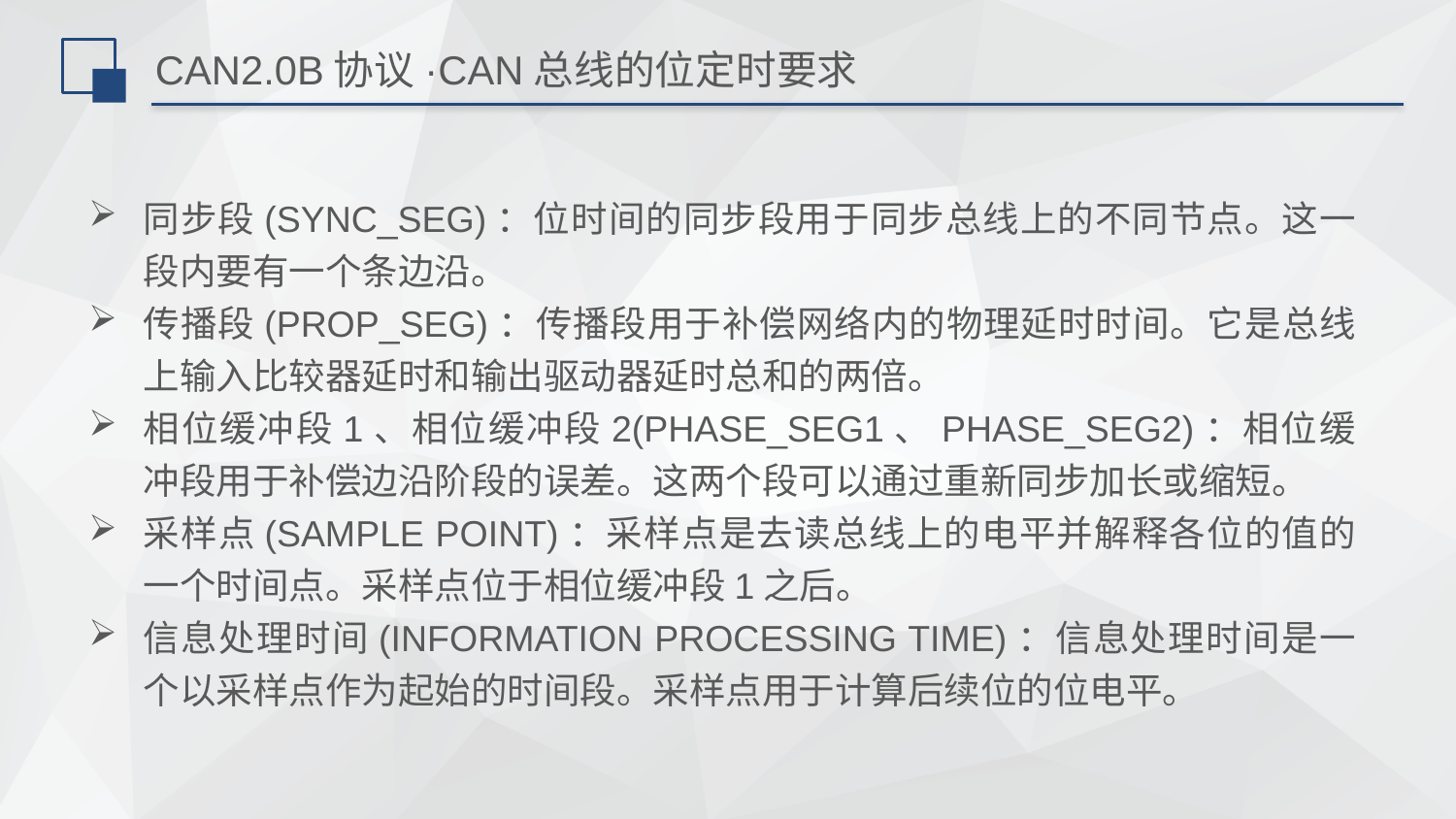

# CAN2.0B协议·CAN总线的位定时要求
同步段(SYNC_SEG)：位时间的同步段用于同步总线上的不同节点。这一段内要有一个条边沿。
传播段(PROP_SEG)：传播段用于补偿网络内的物理延时时间。它是总线上输入比较器延时和输出驱动器延时总和的两倍。
相位缓冲段1、相位缓冲段2(PHASE_SEG1、PHASE_SEG2)：相位缓冲段用于补偿边沿阶段的误差。这两个段可以通过重新同步加长或缩短。
采样点(SAMPLE POINT)：采样点是去读总线上的电平并解释各位的值的一个时间点。采样点位于相位缓冲段1之后。
信息处理时间(INFORMATION PROCESSING TIME)：信息处理时间是一个以采样点作为起始的时间段。采样点用于计算后续位的位电平。